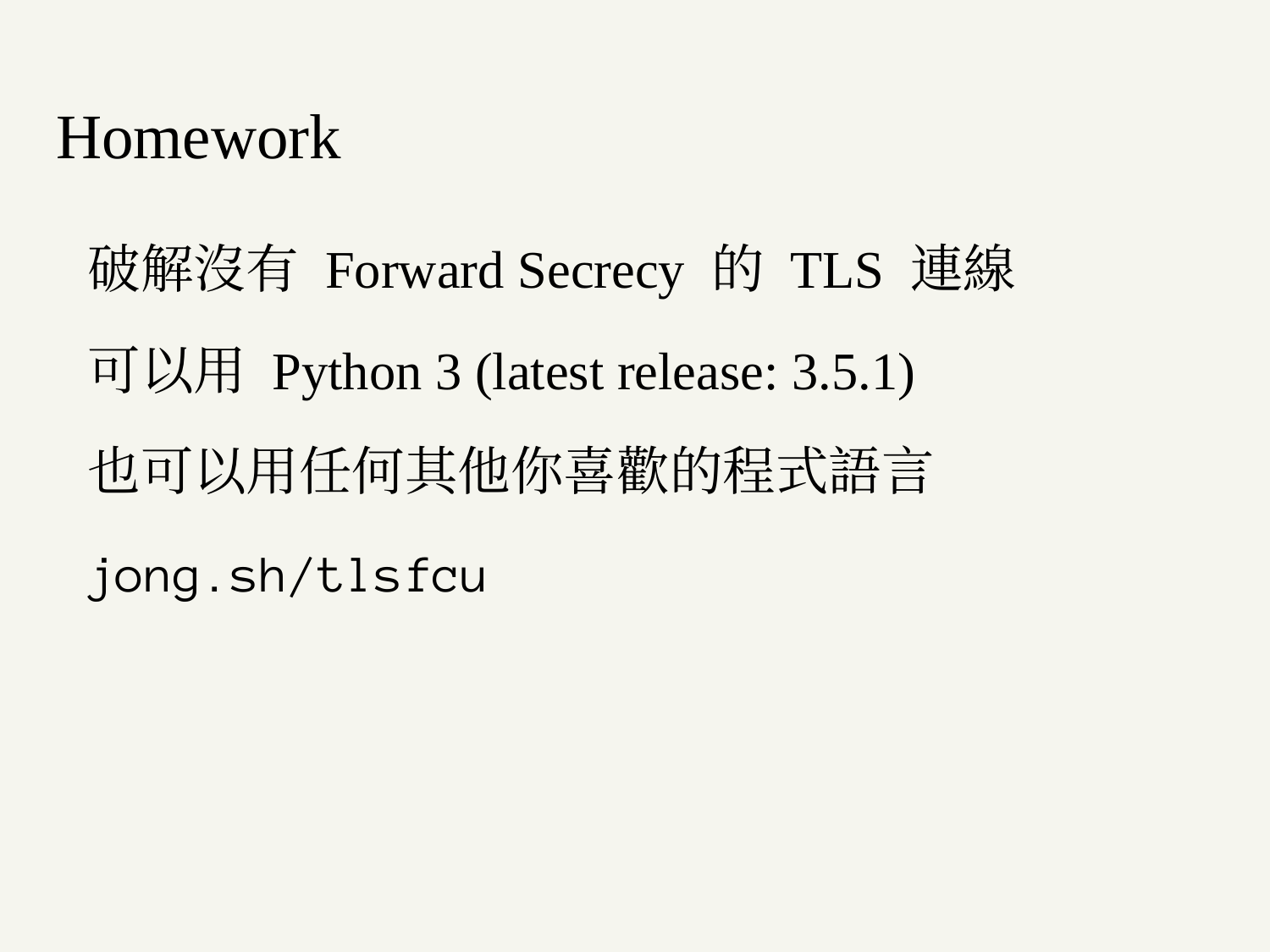

# Homework
破解沒有 Forward Secrecy 的 TLS 連線
可以用 Python 3 (latest release: 3.5.1)
也可以用任何其他你喜歡的程式語言
jong.sh/tlsfcu